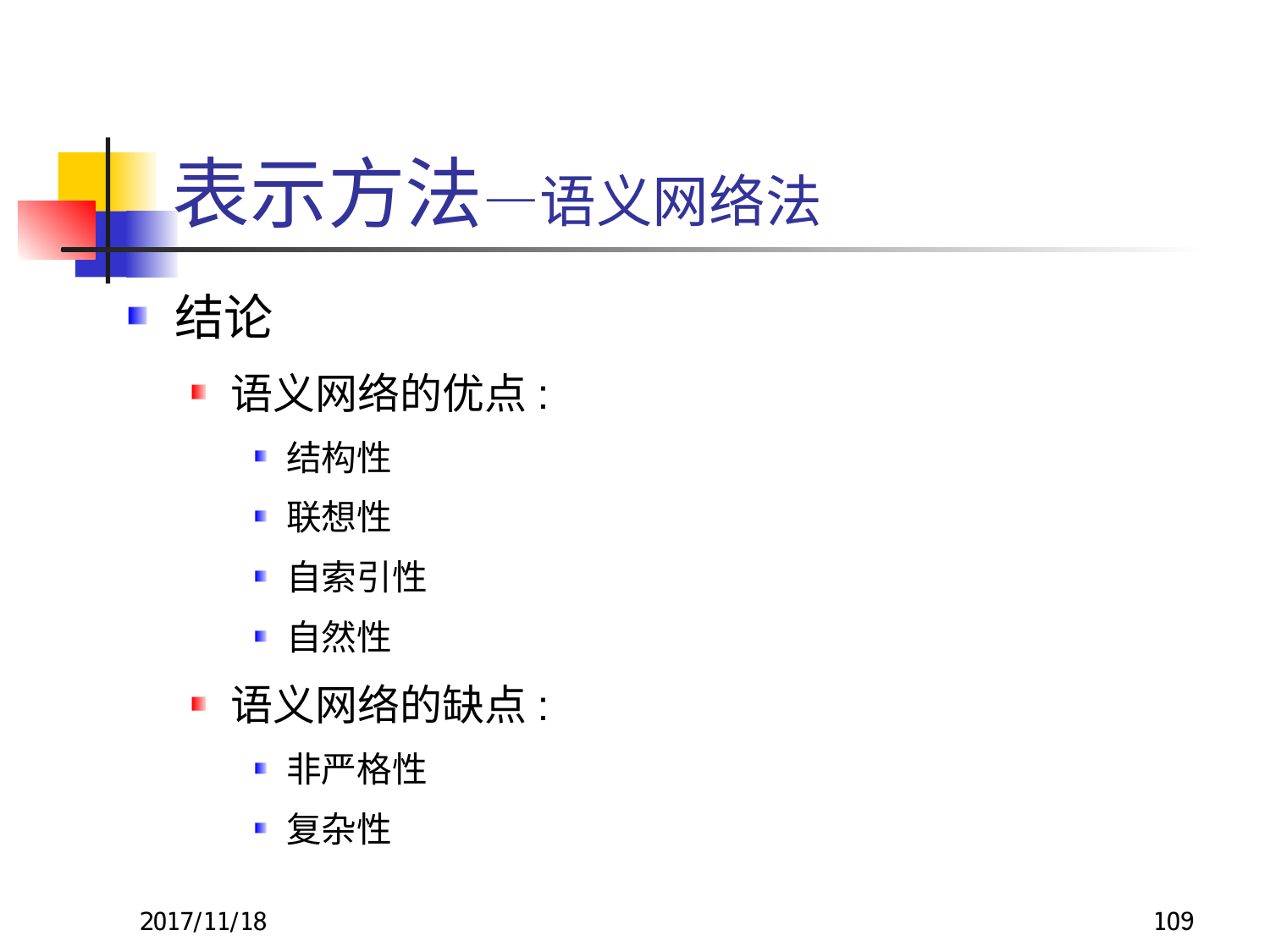

# 表示方法—语义网络法
结论
语义网络的优点:
结构性
联想性
自索引性
自然性
语义网络的缺点:
非严格性
复杂性
2017/11/18
109